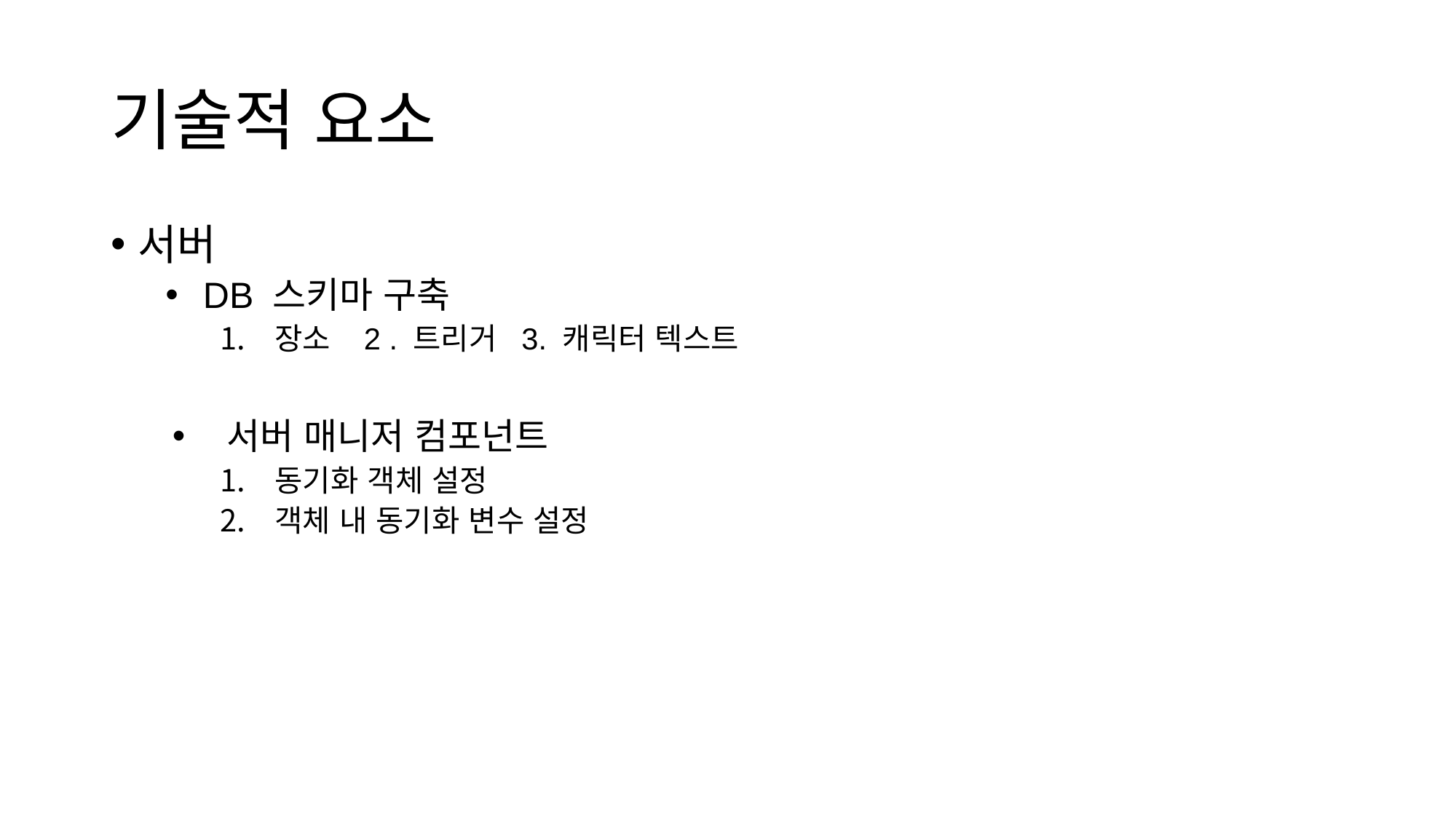

# 기술적 요소
서버
 DB 스키마 구축
장소   2 . 트리거  3. 캐릭터 텍스트

서버 매니저 컴포넌트
동기화 객체 설정
객체 내 동기화 변수 설정